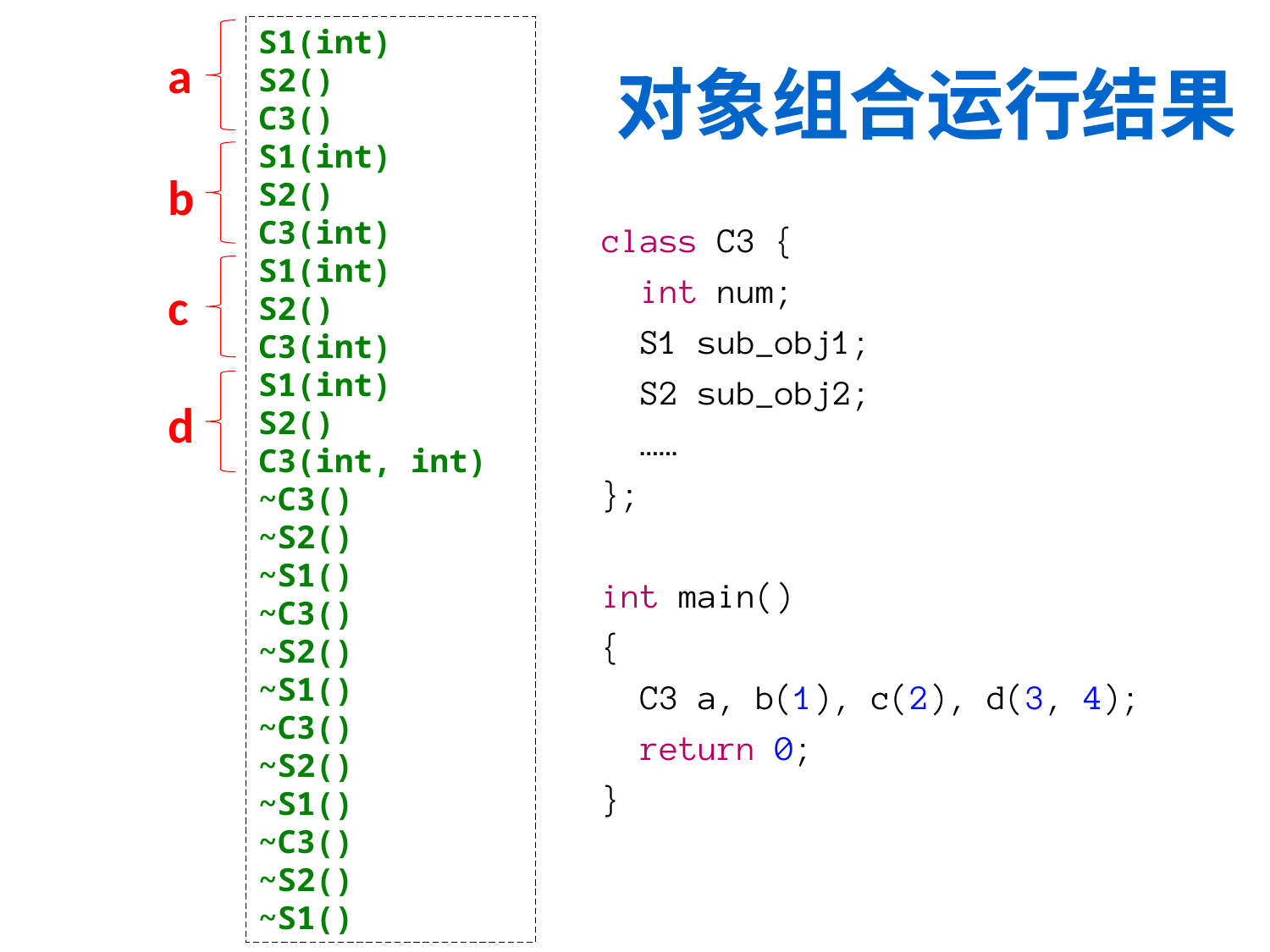

# 对象组合运行结果
S1(int)
S2()
C3()
S1(int)
S2()
C3(int)
S1(int)
S2()
C3(int)
S1(int)
S2()
C3(int, int)
~C3()
~S2()
~S1()
~C3()
~S2()
~S1()
~C3()
~S2()
~S1()
~C3()
~S2()
~S1()

a

b

class C3 {
  int num;
  S1 sub_obj1;
  S2 sub_obj2;
  ……
};

int main()
{
  C3 a, b(1), c(2), d(3, 4);
  return 0;
}

c

d